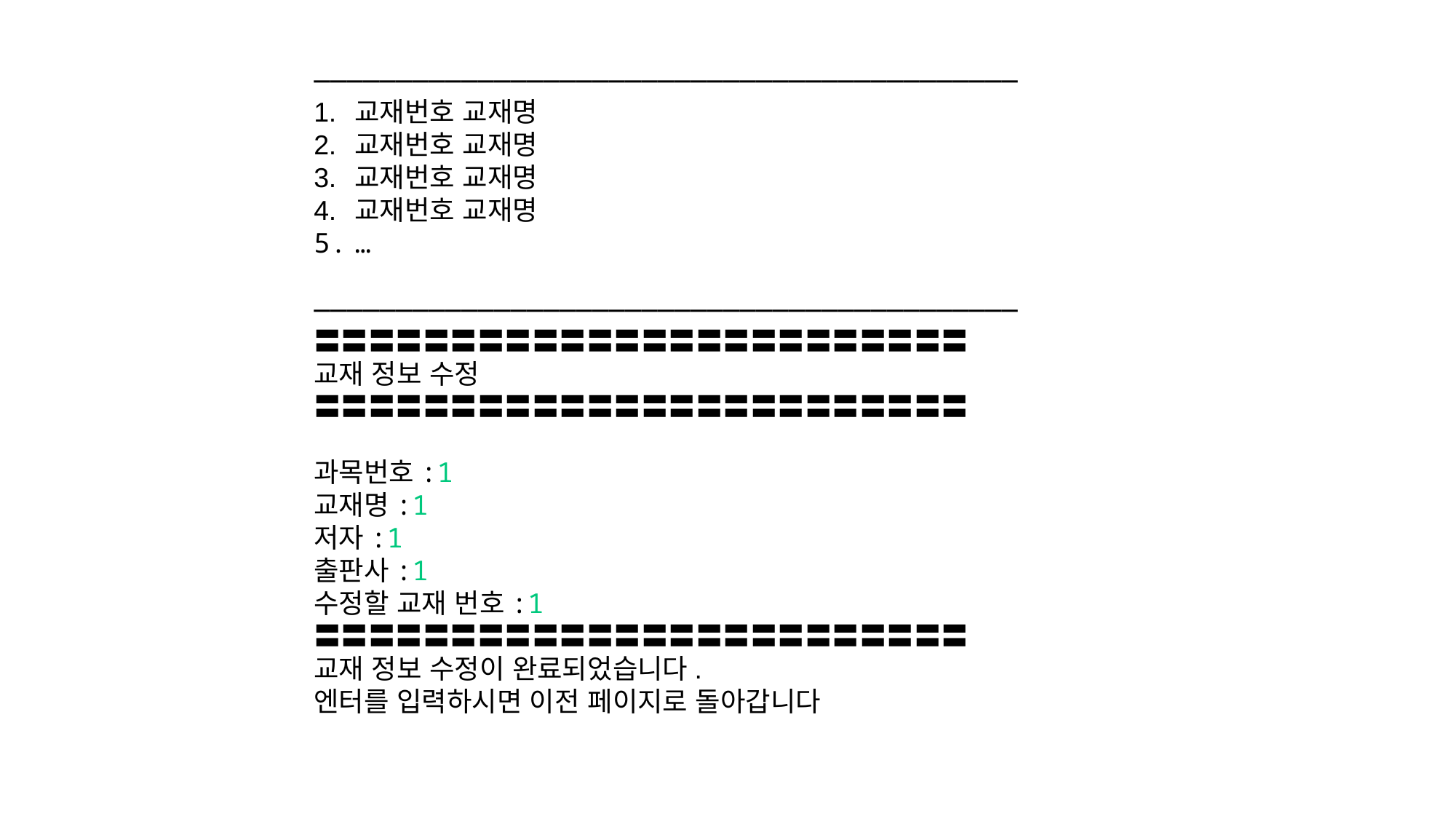

―――――――――――――――――――――――――――――――――――――――――――
교재번호 교재명
교재번호 교재명
교재번호 교재명
교재번호 교재명
…

―――――――――――――――――――――――――――――――――――――――――――
〓〓〓〓〓〓〓〓〓〓〓〓〓〓〓〓〓〓〓〓〓〓〓〓
교재 정보 수정
〓〓〓〓〓〓〓〓〓〓〓〓〓〓〓〓〓〓〓〓〓〓〓〓

과목번호:1
교재명:1
저자:1
출판사:1
수정할 교재 번호:1
〓〓〓〓〓〓〓〓〓〓〓〓〓〓〓〓〓〓〓〓〓〓〓〓
교재 정보 수정이 완료되었습니다.
엔터를 입력하시면 이전 페이지로 돌아갑니다